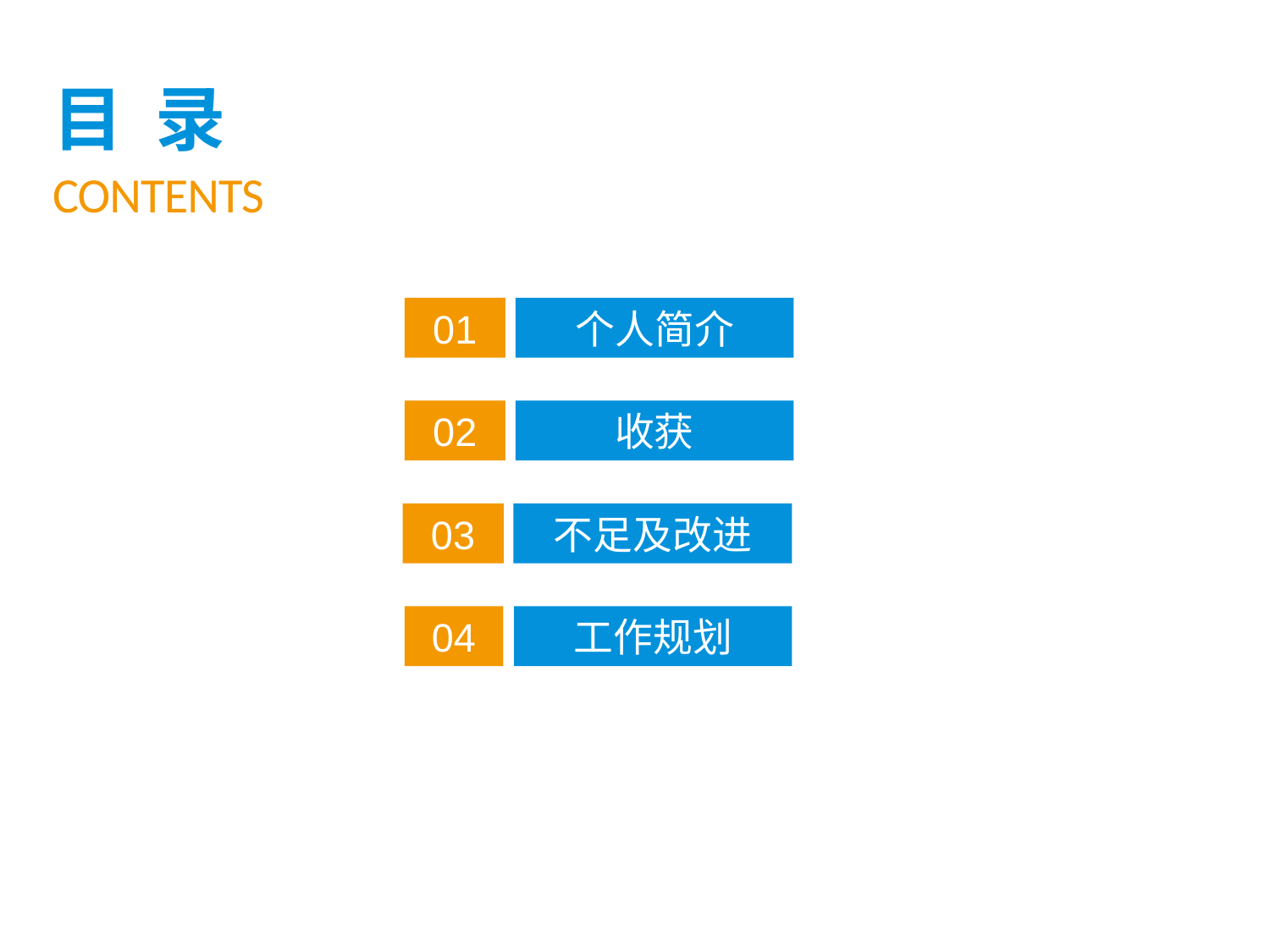

目  录
CONTENTS
01
个人简介
02
收获
03
不足及改进
04
工作规划